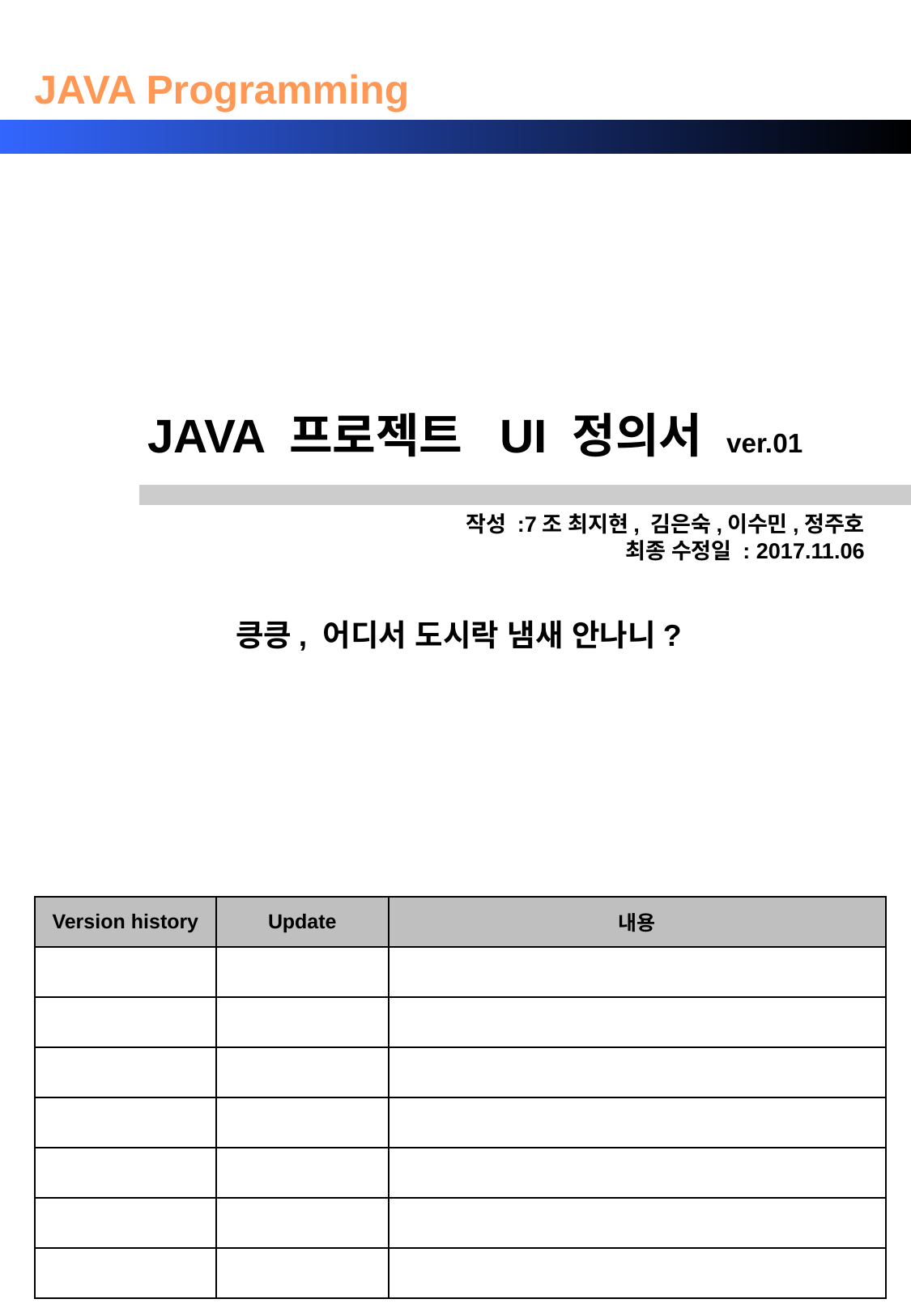

# JAVA 프로젝트  UI 정의서 ver.01

	작성 :7조 최지현, 김은숙,이수민,정주호	최종 수정일 : 2017.11.06
킁킁, 어디서 도시락 냄새 안나니?
| Version history | Update | 내용 |
| --- | --- | --- |
|  |  |  |
|  |  |  |
|  |  |  |
|  |  |  |
|  |  |  |
|  |  |  |
|  |  |  |